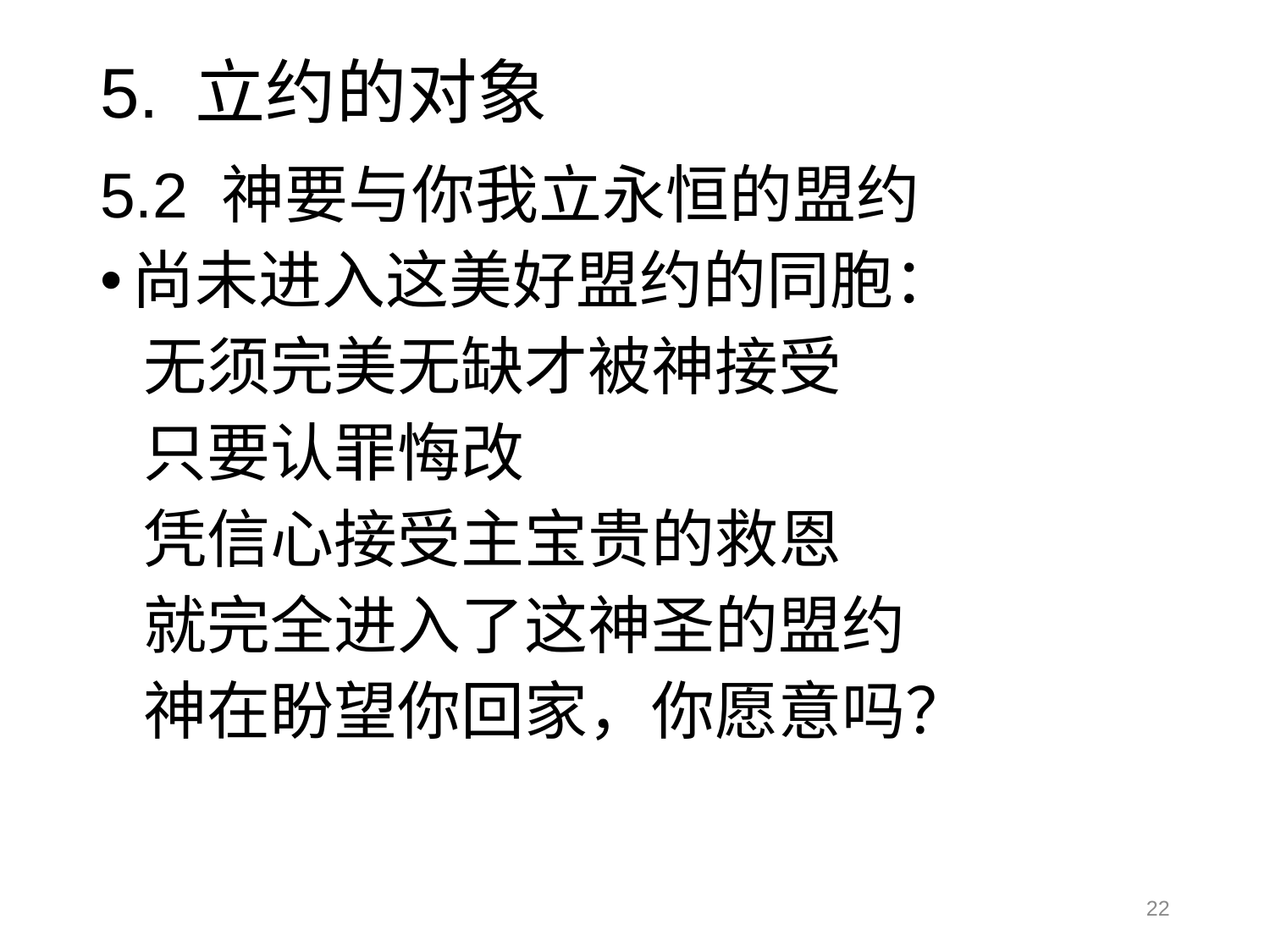

# 5. 立约的对象
5.2 神要与你我立永恒的盟约
尚未进入这美好盟约的同胞：
  无须完美无缺才被神接受
  只要认罪悔改
  凭信心接受主宝贵的救恩
  就完全进入了这神圣的盟约
  神在盼望你回家，你愿意吗？
22